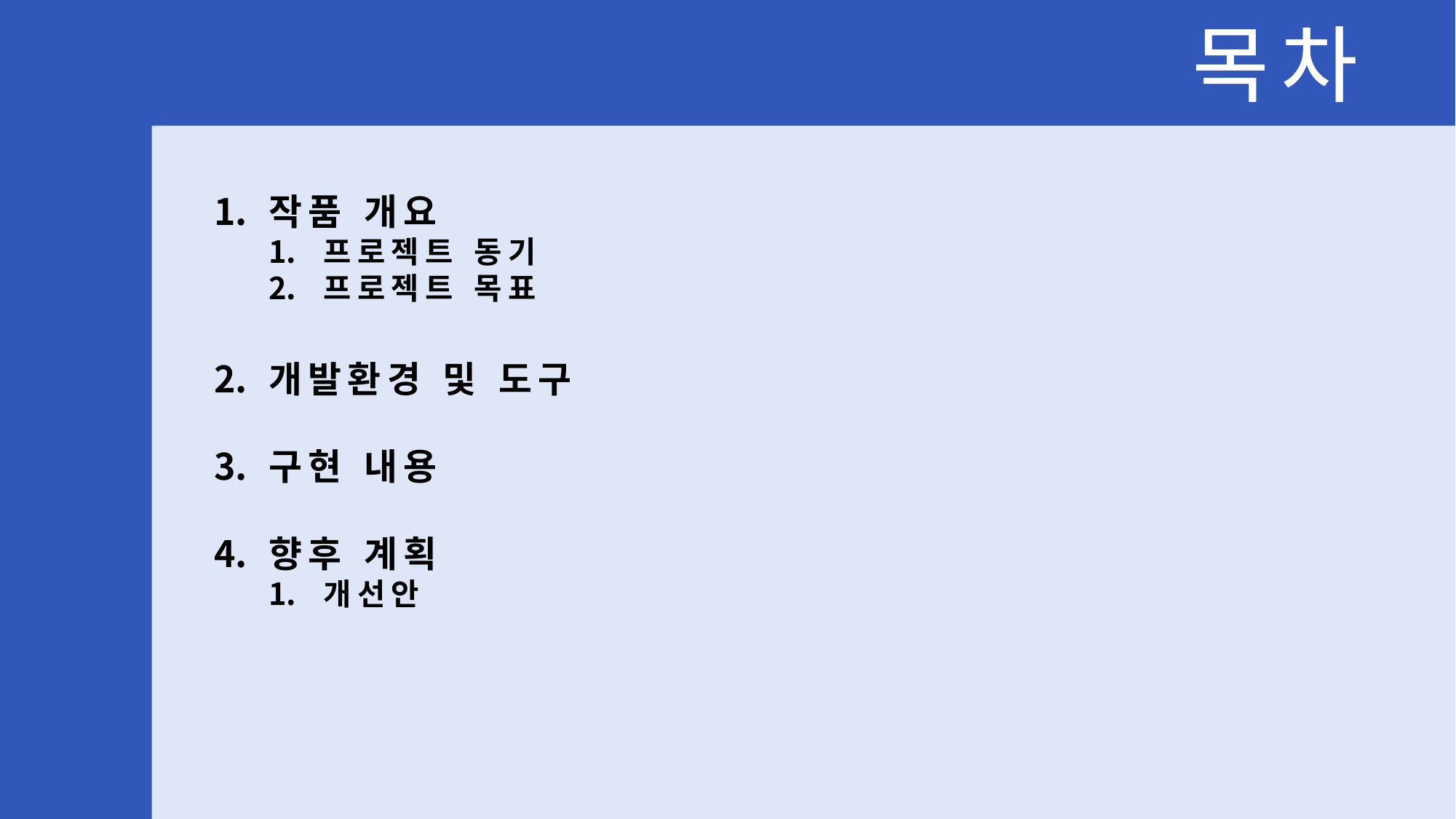

목차

작품 개요
프로젝트 동기
프로젝트 목표

개발환경 및 도구

구현 내용

향후 계획
개선안